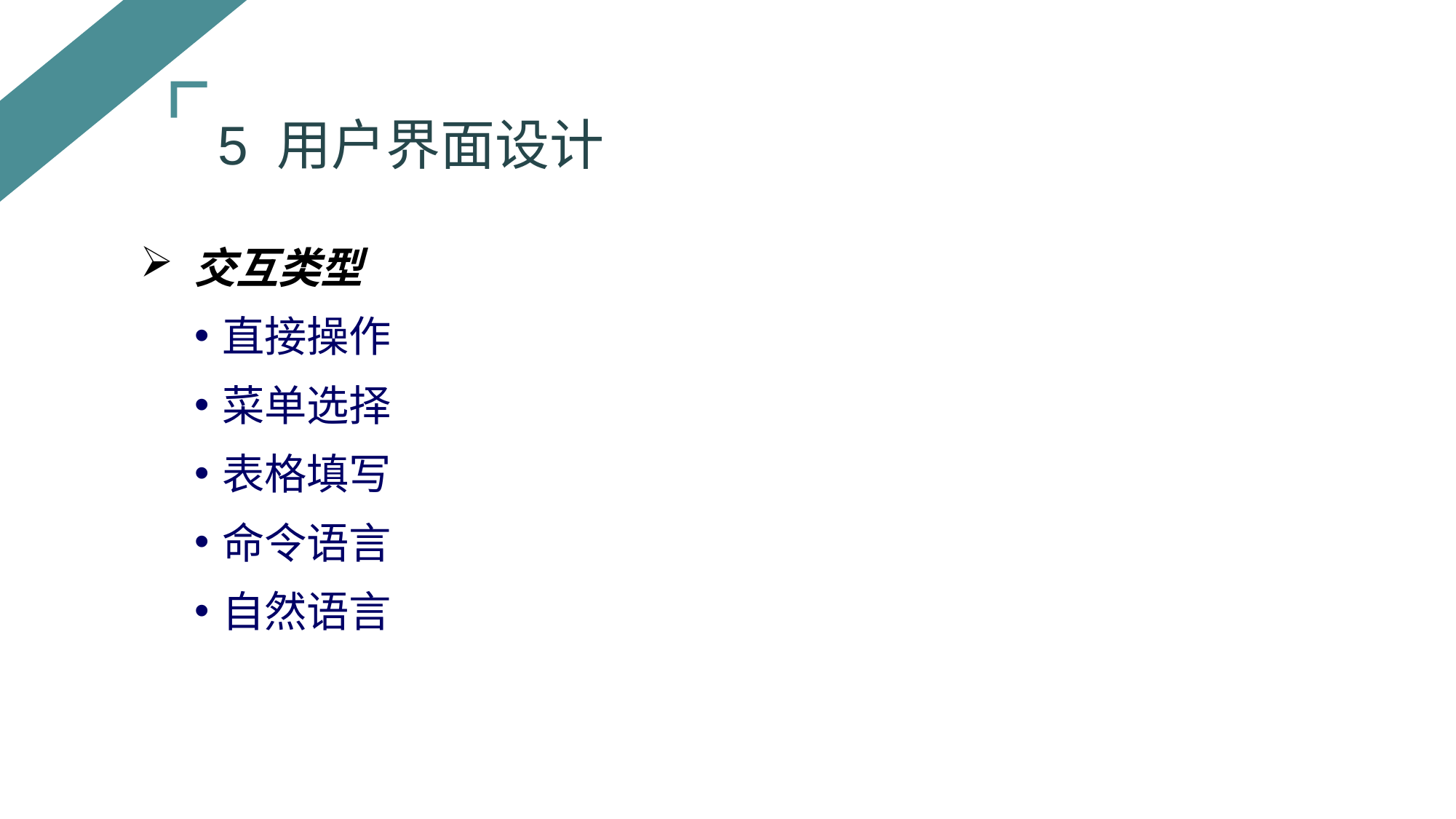

5 用户界面设计
 交互类型
直接操作
菜单选择
表格填写
命令语言
自然语言